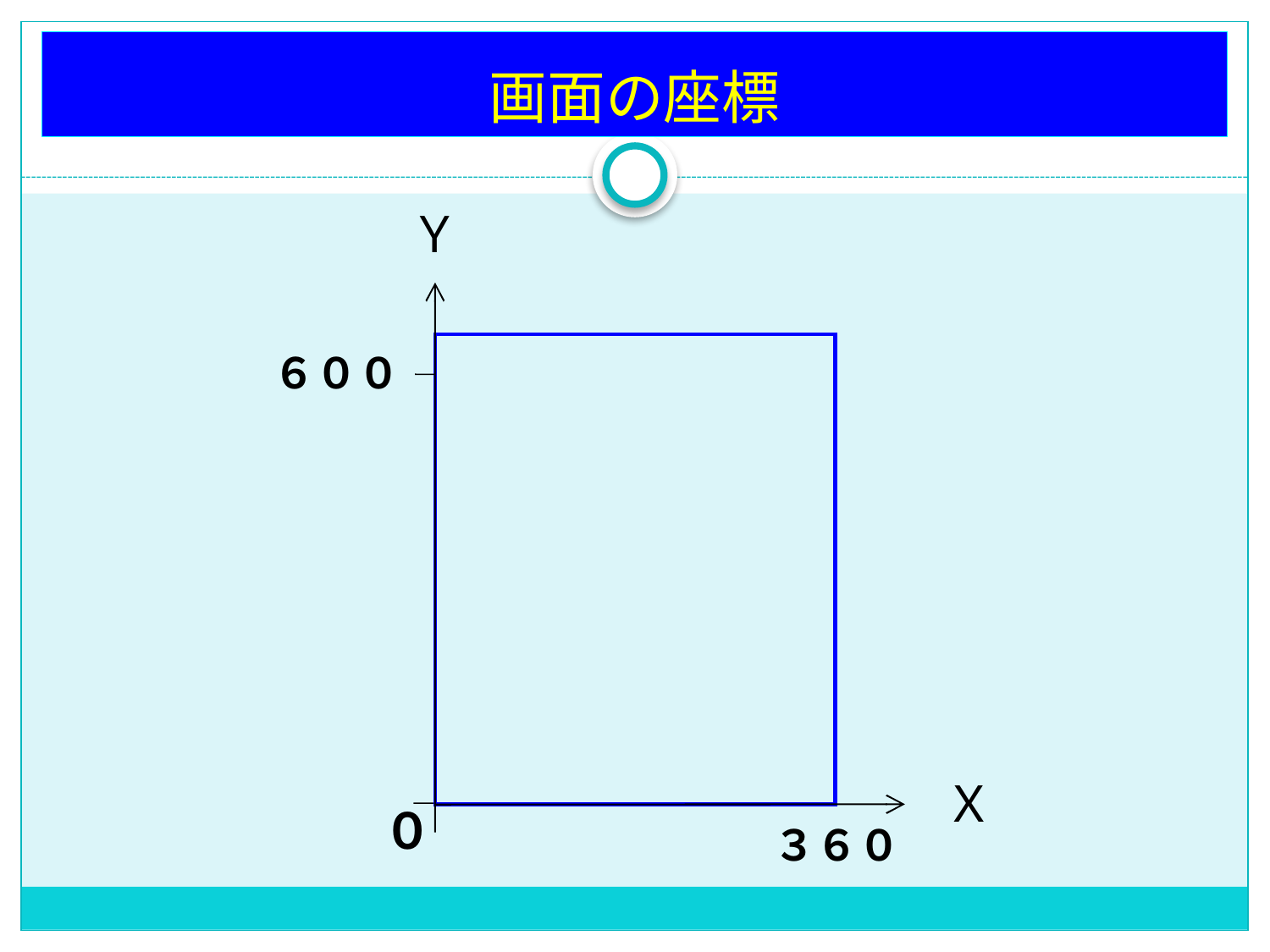

# 画面の座標
Ｙ

６００

Ｘ
０

３６０